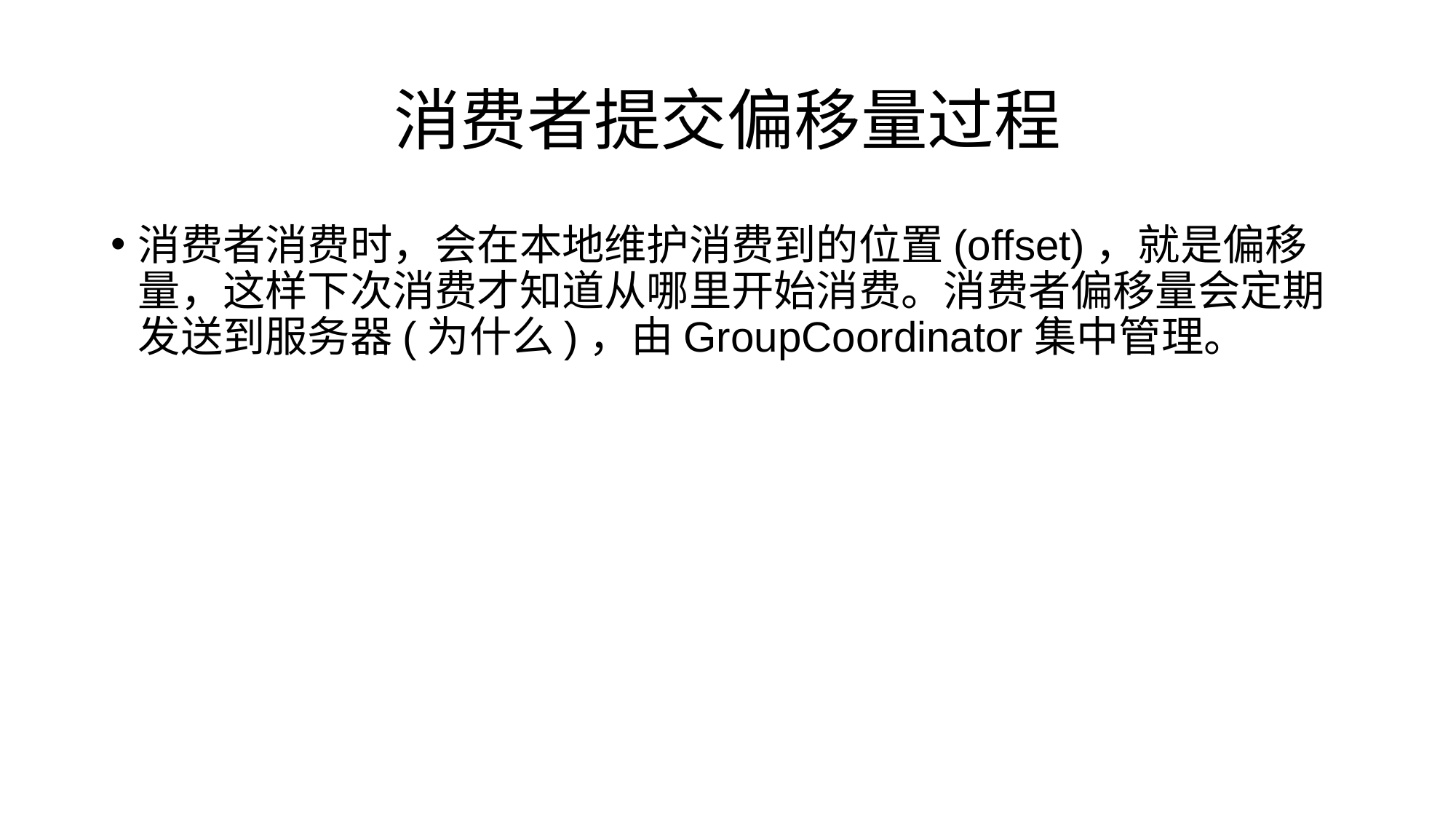

# 消费者提交偏移量过程
消费者消费时，会在本地维护消费到的位置(offset)，就是偏移量，这样下次消费才知道从哪里开始消费。消费者偏移量会定期发送到服务器(为什么)，由GroupCoordinator集中管理。